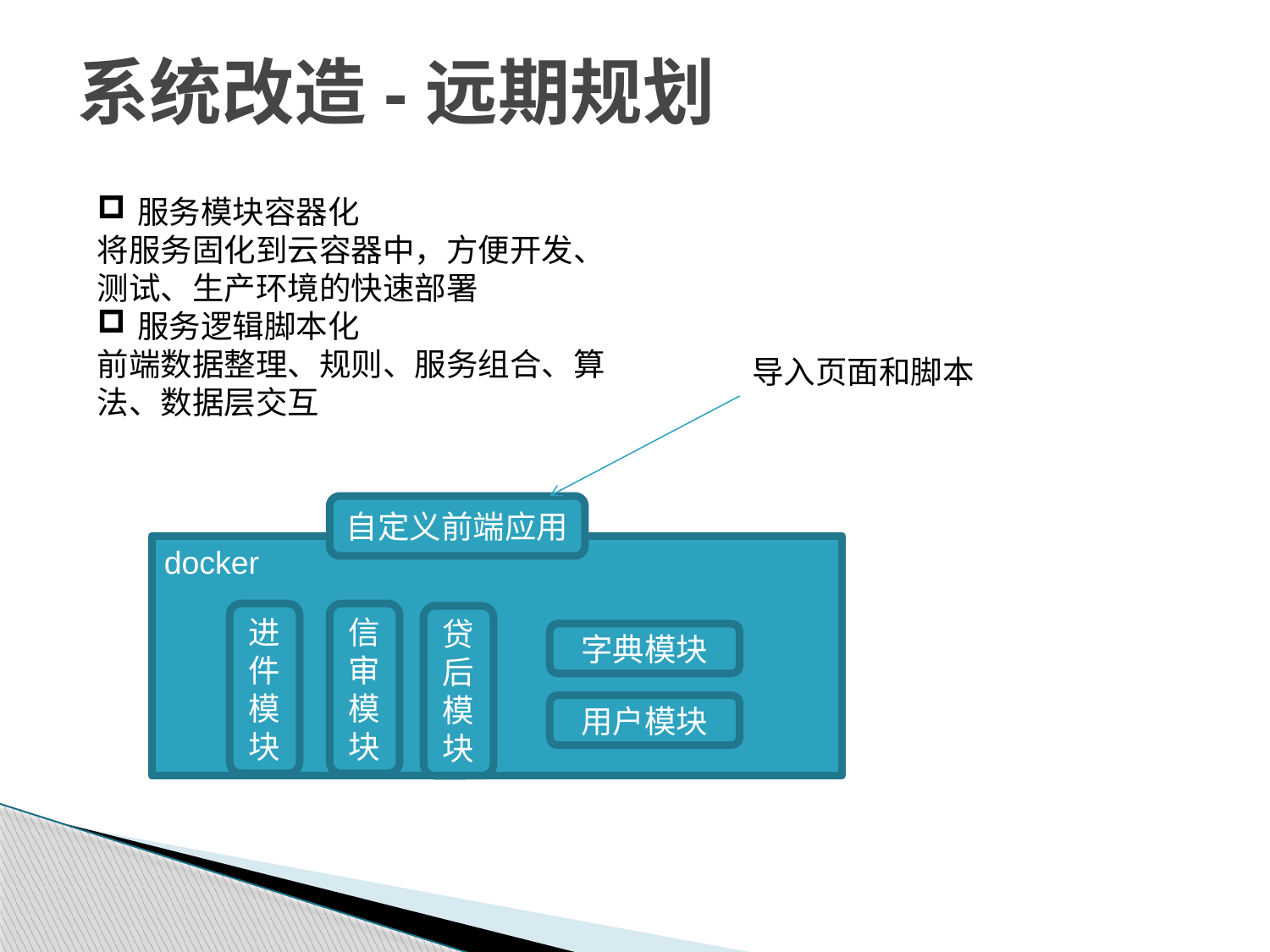

# 系统改造-远期规划
服务模块容器化
将服务固化到云容器中，方便开发、测试、生产环境的快速部署
服务逻辑脚本化
前端数据整理、规则、服务组合、算法、数据层交互
导入页面和脚本
自定义前端应用
docker
进件模块
信审模块
贷后模块
字典模块
用户模块